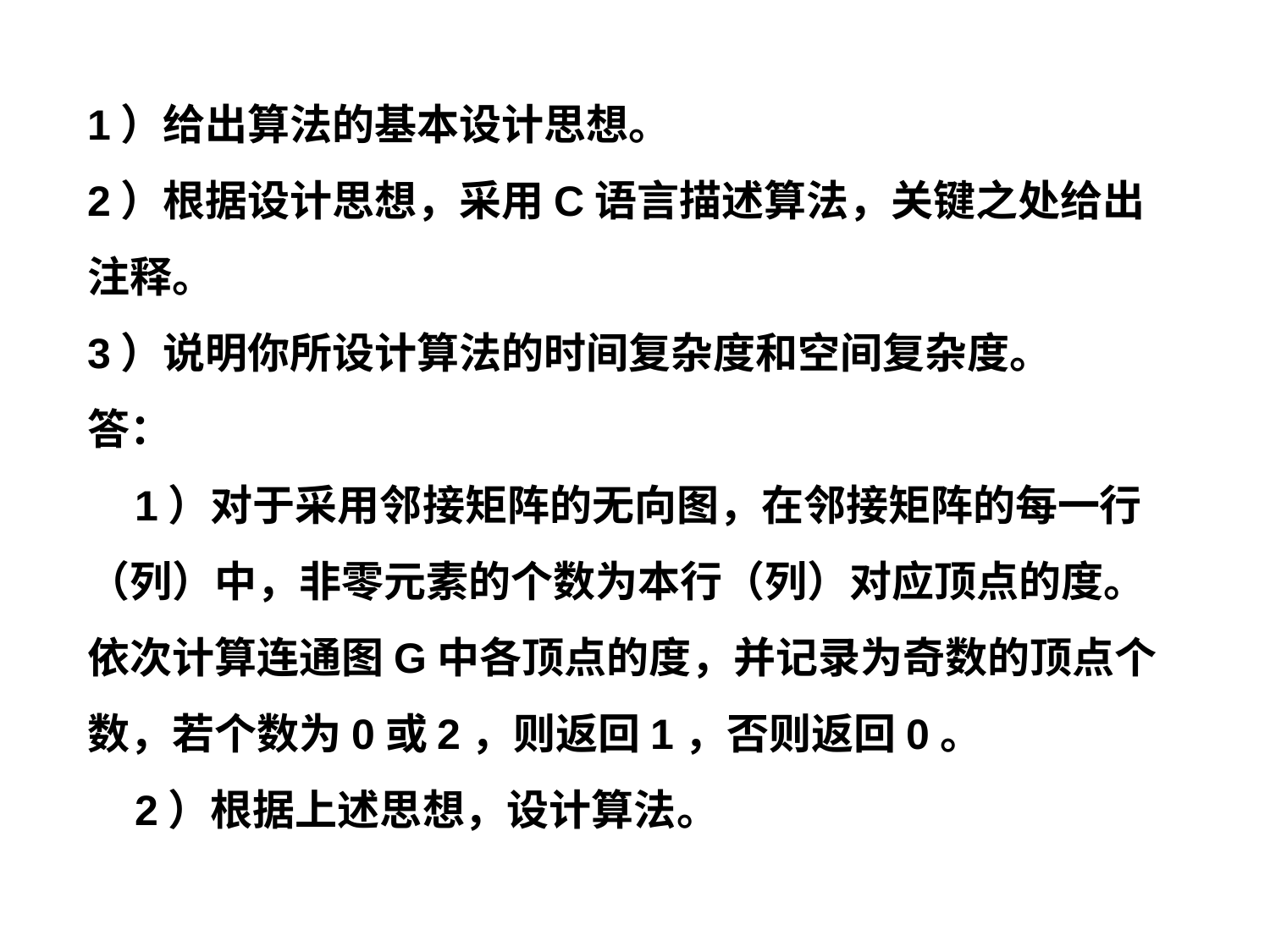

1）给出算法的基本设计思想。
2）根据设计思想，采用C语言描述算法，关键之处给出注释。
3）说明你所设计算法的时间复杂度和空间复杂度。
答：
    1）对于采用邻接矩阵的无向图，在邻接矩阵的每一行（列）中，非零元素的个数为本行（列）对应顶点的度。依次计算连通图G中各顶点的度，并记录为奇数的顶点个数，若个数为0或2，则返回1，否则返回0。
    2）根据上述思想，设计算法。